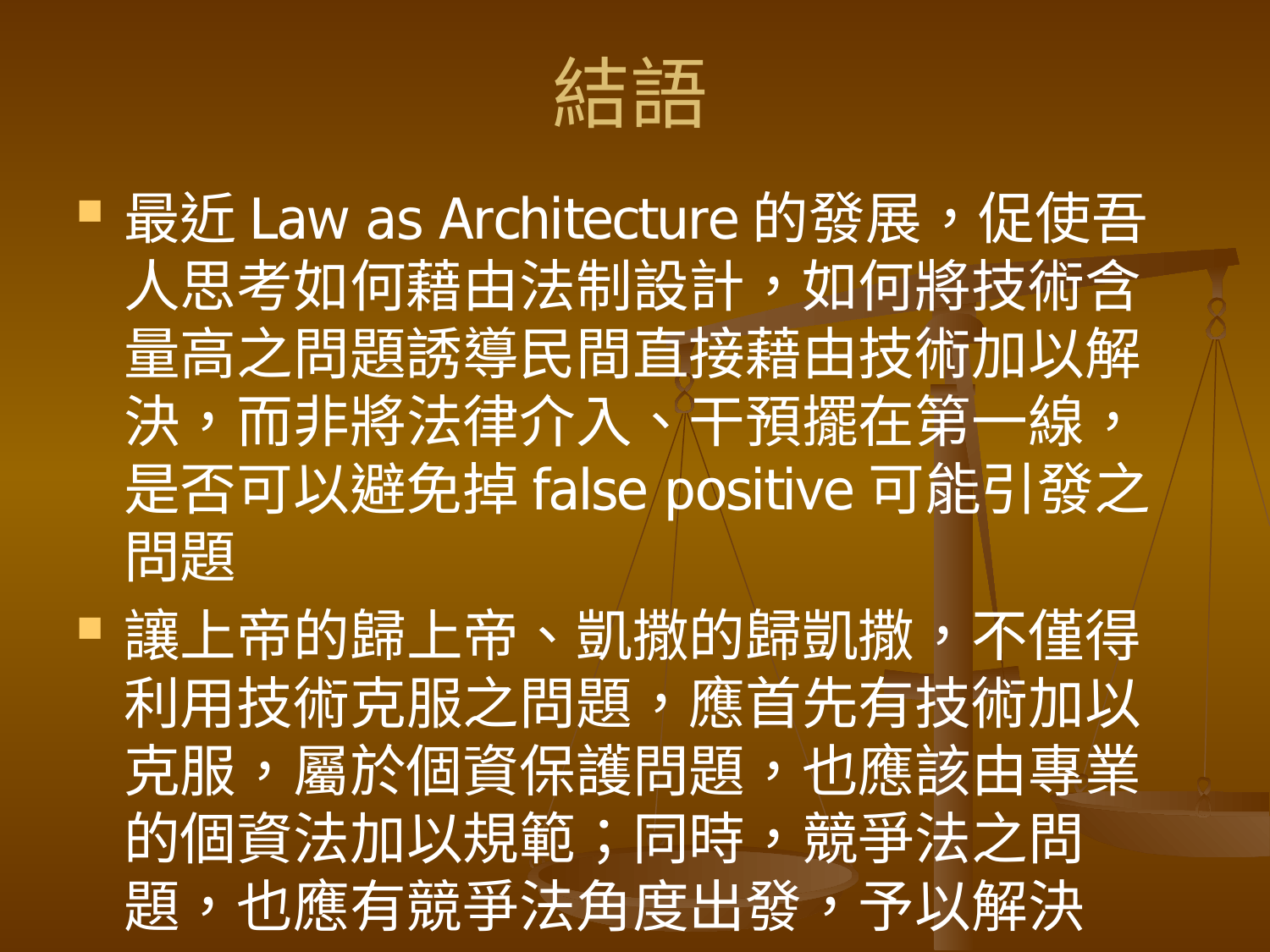

# 結語
最近Law as Architecture的發展，促使吾人思考如何藉由法制設計，如何將技術含量高之問題誘導民間直接藉由技術加以解決，而非將法律介入、干預擺在第一線，是否可以避免掉false positive可能引發之問題
讓上帝的歸上帝、凱撒的歸凱撒，不僅得利用技術克服之問題，應首先有技術加以克服，屬於個資保護問題，也應該由專業的個資法加以規範；同時，競爭法之問題，也應有競爭法角度出發，予以解決